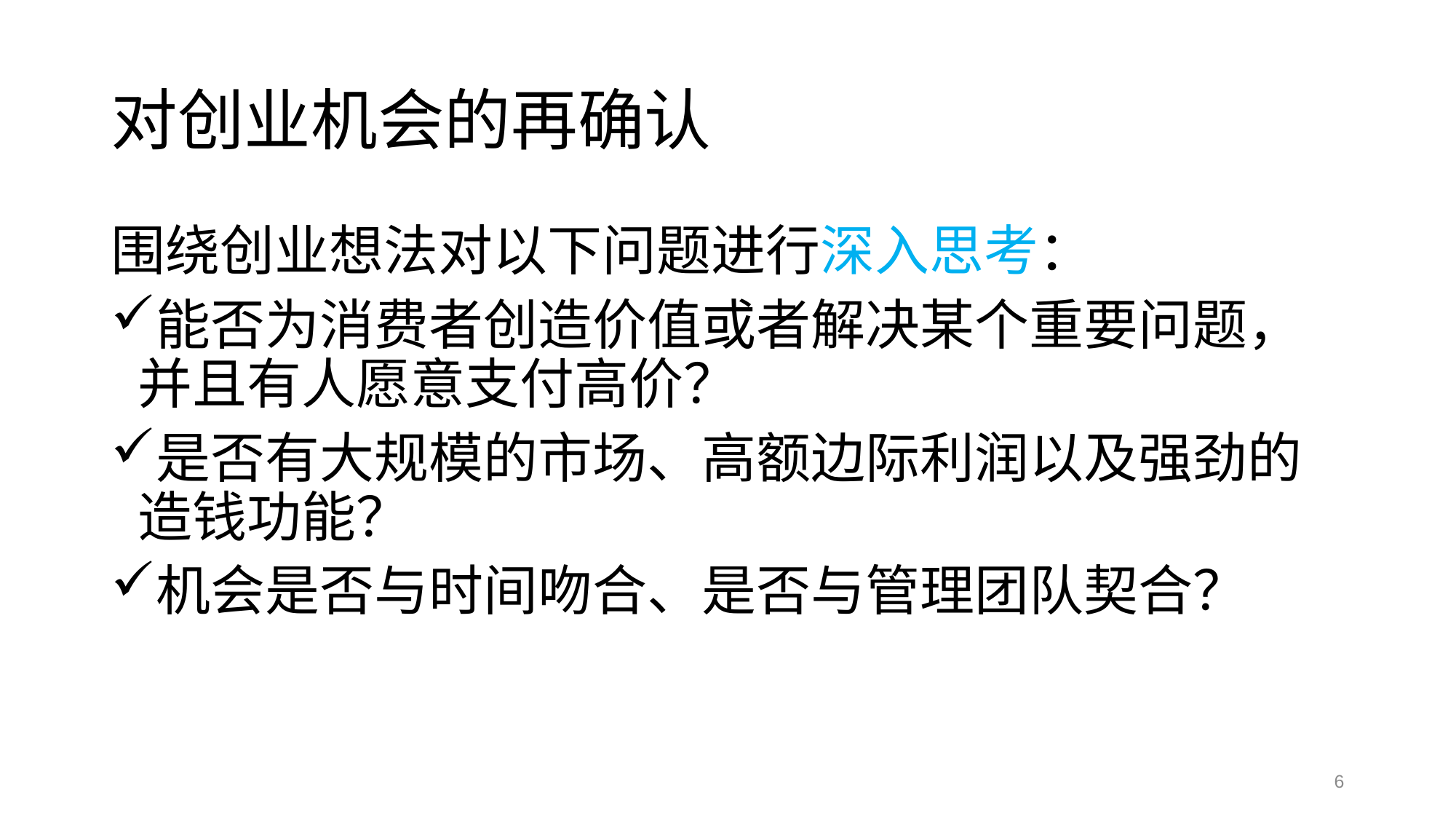

# 对创业机会的再确认
围绕创业想法对以下问题进行深入思考：
能否为消费者创造价值或者解决某个重要问题，并且有人愿意支付高价？
是否有大规模的市场、高额边际利润以及强劲的造钱功能？
机会是否与时间吻合、是否与管理团队契合？

6